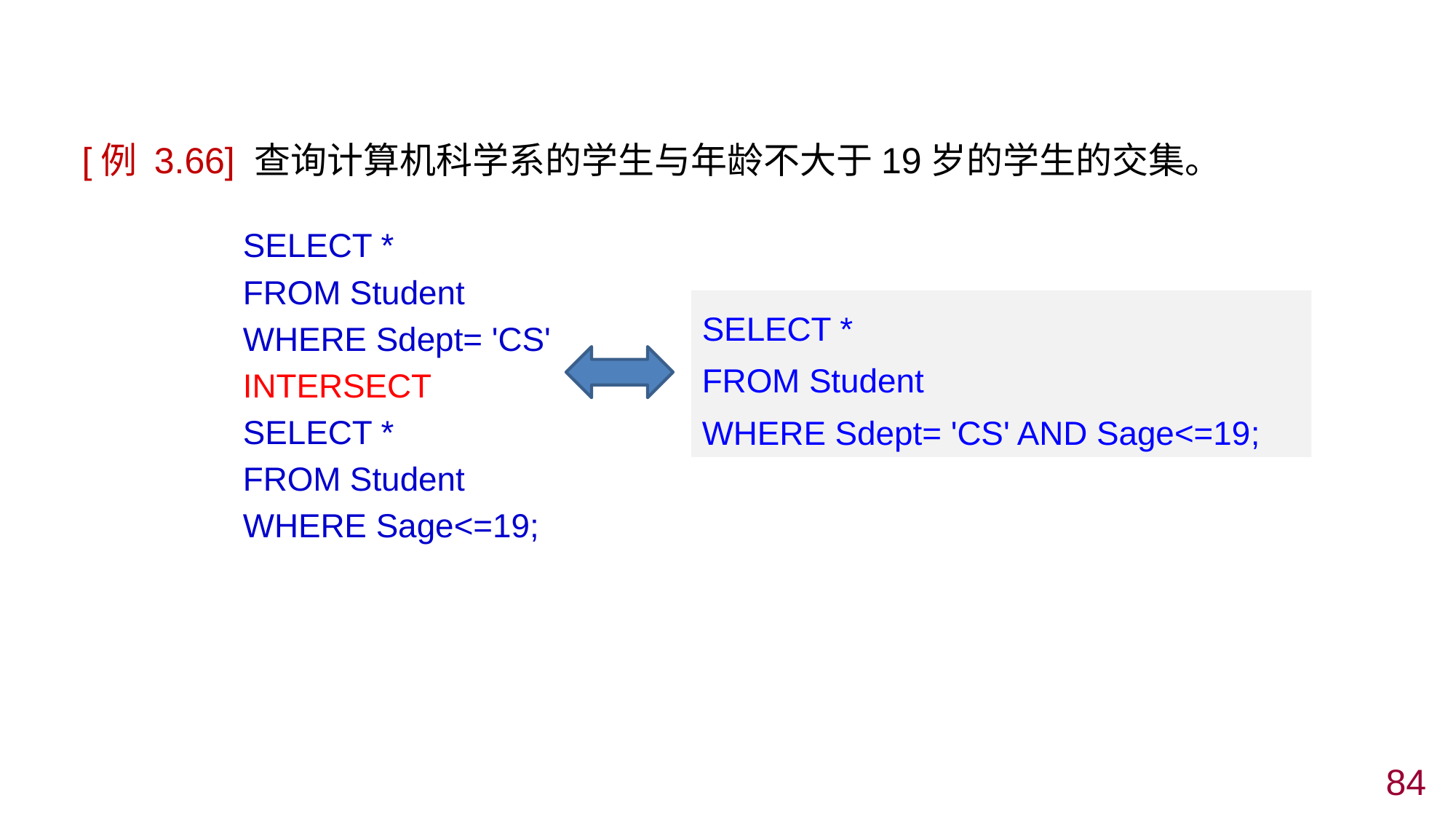

#
[例 3.66] 查询计算机科学系的学生与年龄不大于19岁的学生的交集。

SELECT *
FROM Student
WHERE Sdept= 'CS'
INTERSECT
SELECT *
FROM Student
WHERE Sage<=19;
SELECT *
FROM Student
WHERE Sdept= 'CS' AND Sage<=19;

84